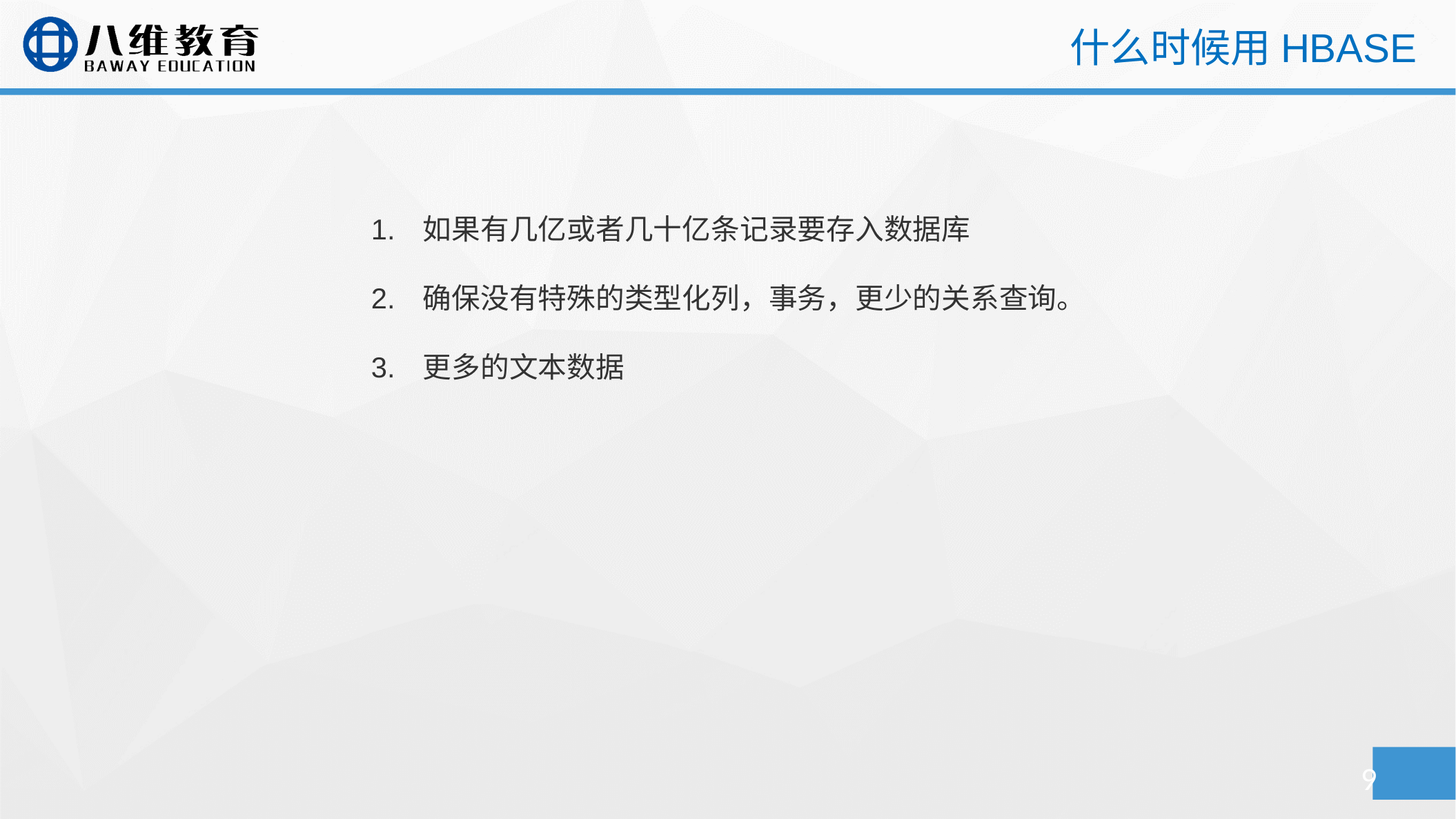

什么时候用HBASE
如果有几亿或者几十亿条记录要存入数据库

确保没有特殊的类型化列，事务，更少的关系查询。

更多的文本数据